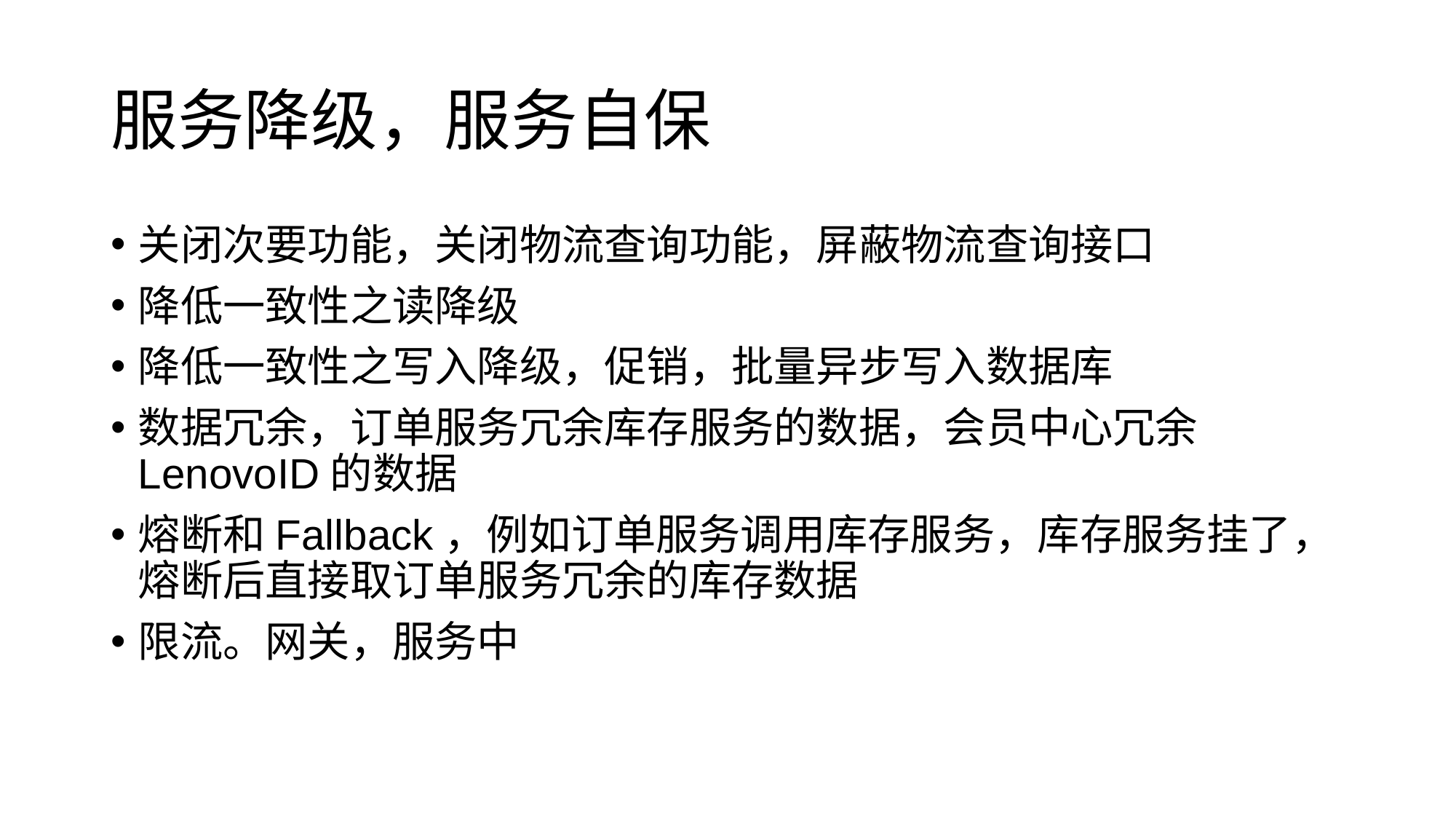

# 服务降级，服务自保
关闭次要功能，关闭物流查询功能，屏蔽物流查询接口
降低一致性之读降级
降低一致性之写入降级，促销，批量异步写入数据库
数据冗余，订单服务冗余库存服务的数据，会员中心冗余LenovoID的数据
熔断和Fallback，例如订单服务调用库存服务，库存服务挂了，熔断后直接取订单服务冗余的库存数据
限流。网关，服务中